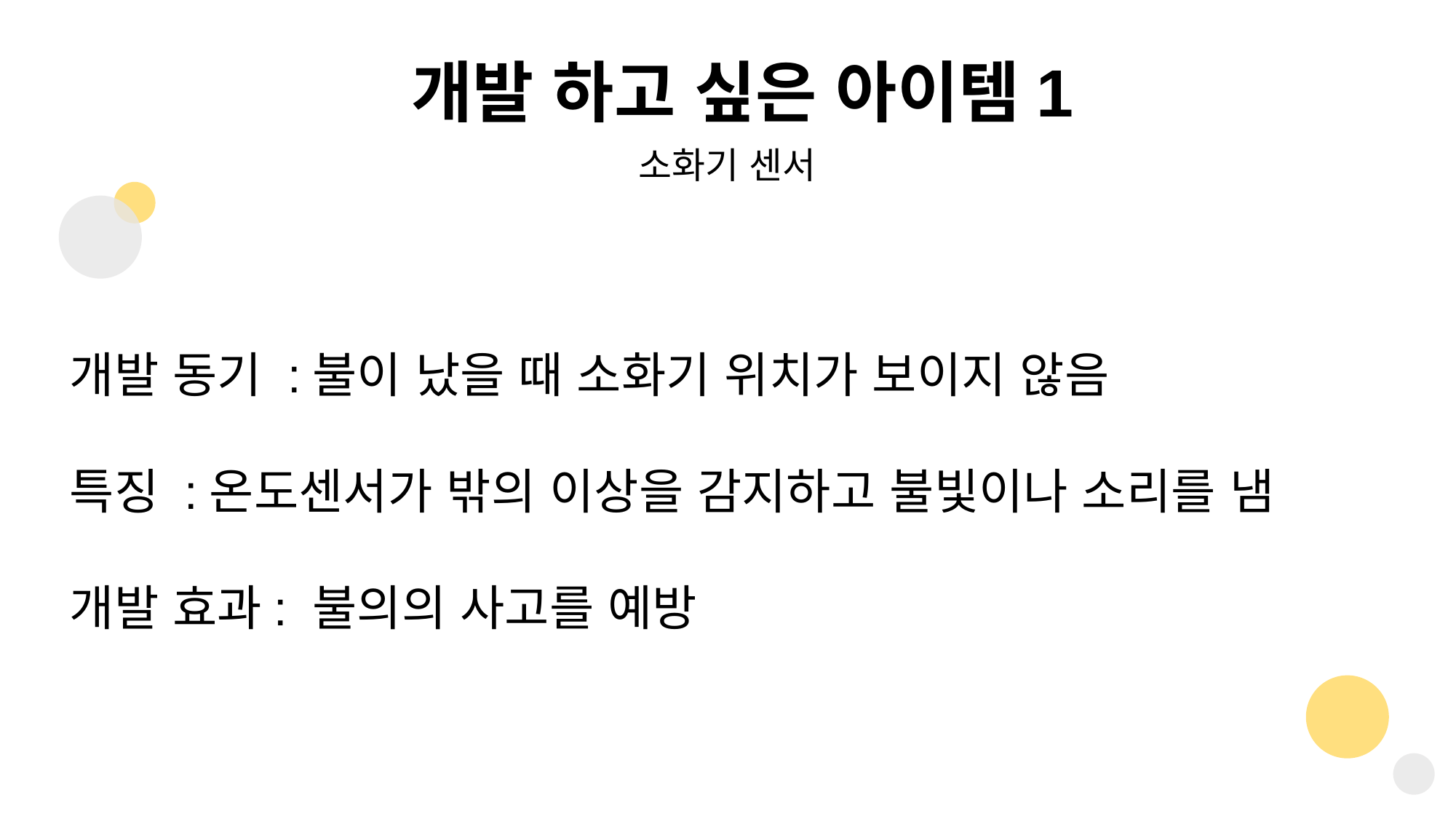

개발 하고 싶은 아이템1
소화기 센서

개발 동기 :불이 났을 때 소화기 위치가 보이지 않음

특징 :온도센서가 밖의 이상을 감지하고 불빛이나 소리를 냄

개발 효과: 불의의 사고를 예방